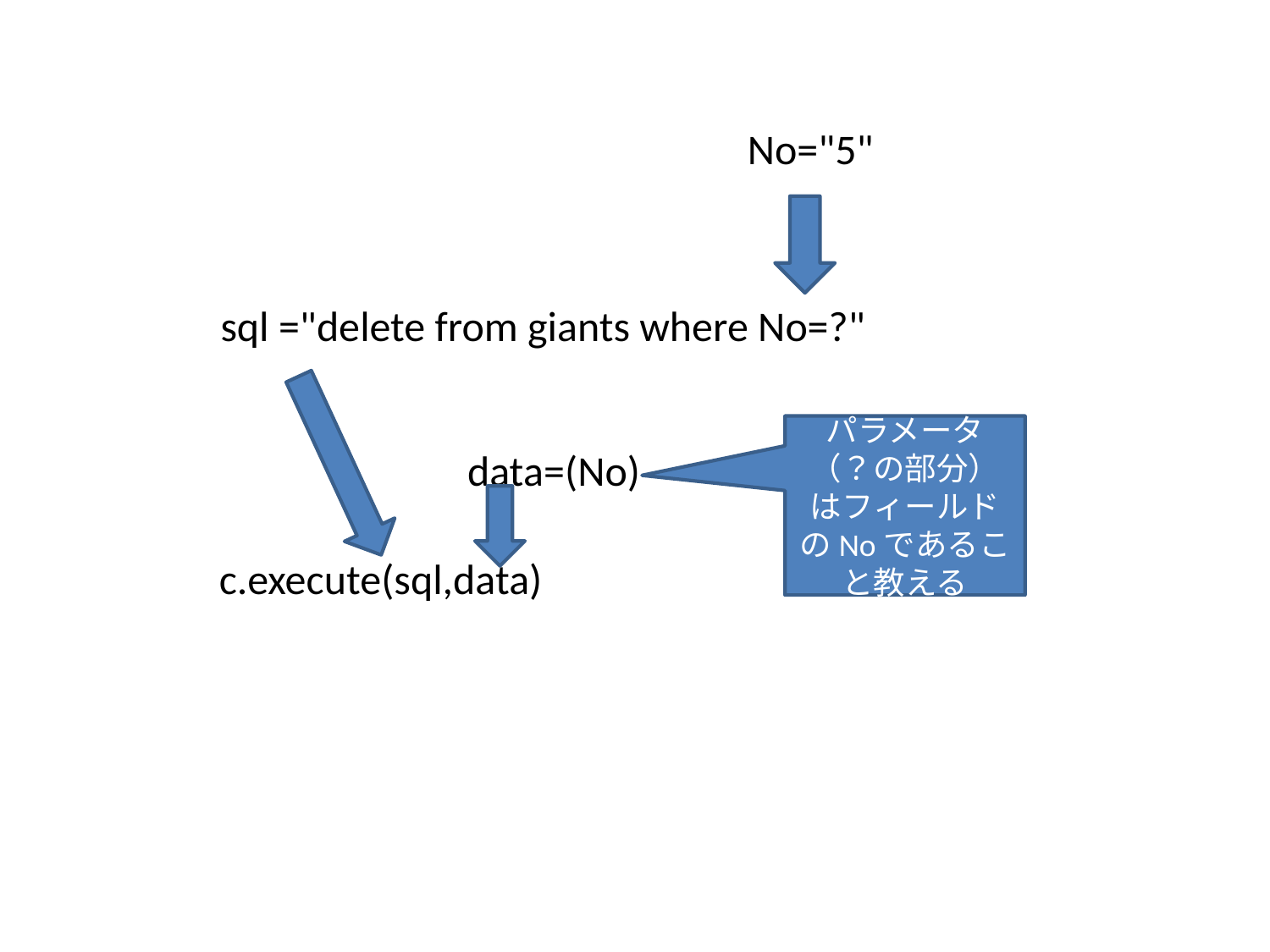

No="5"

sql ="delete from giants where No=?"

パラメータ（？の部分）はフィールドのNoであること教える
data=(No)

c.execute(sql,data)